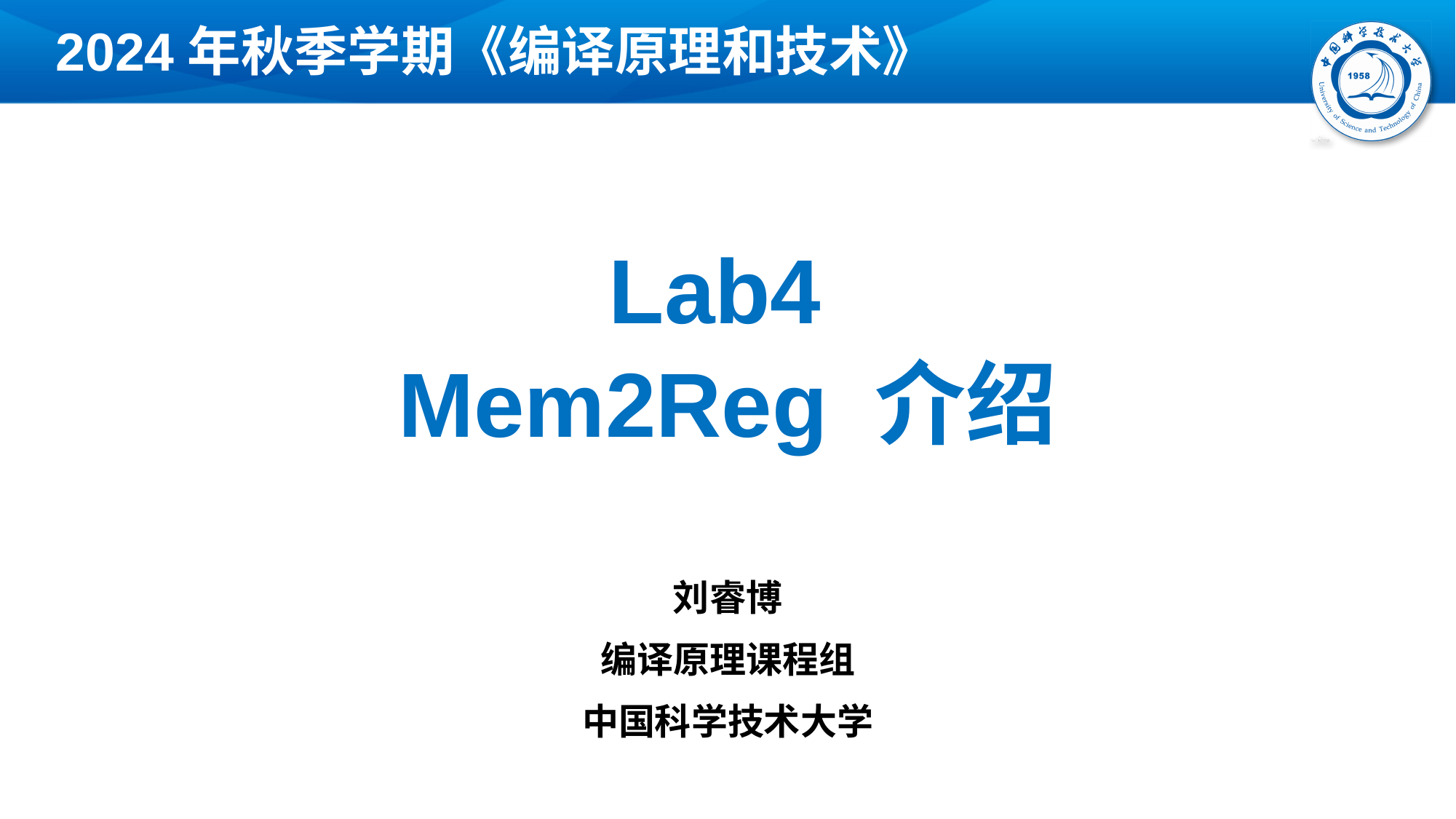

2024年秋季学期《编译原理和技术》
Lab4
Mem2Reg 介绍

刘睿博
编译原理课程组
中国科学技术大学

1